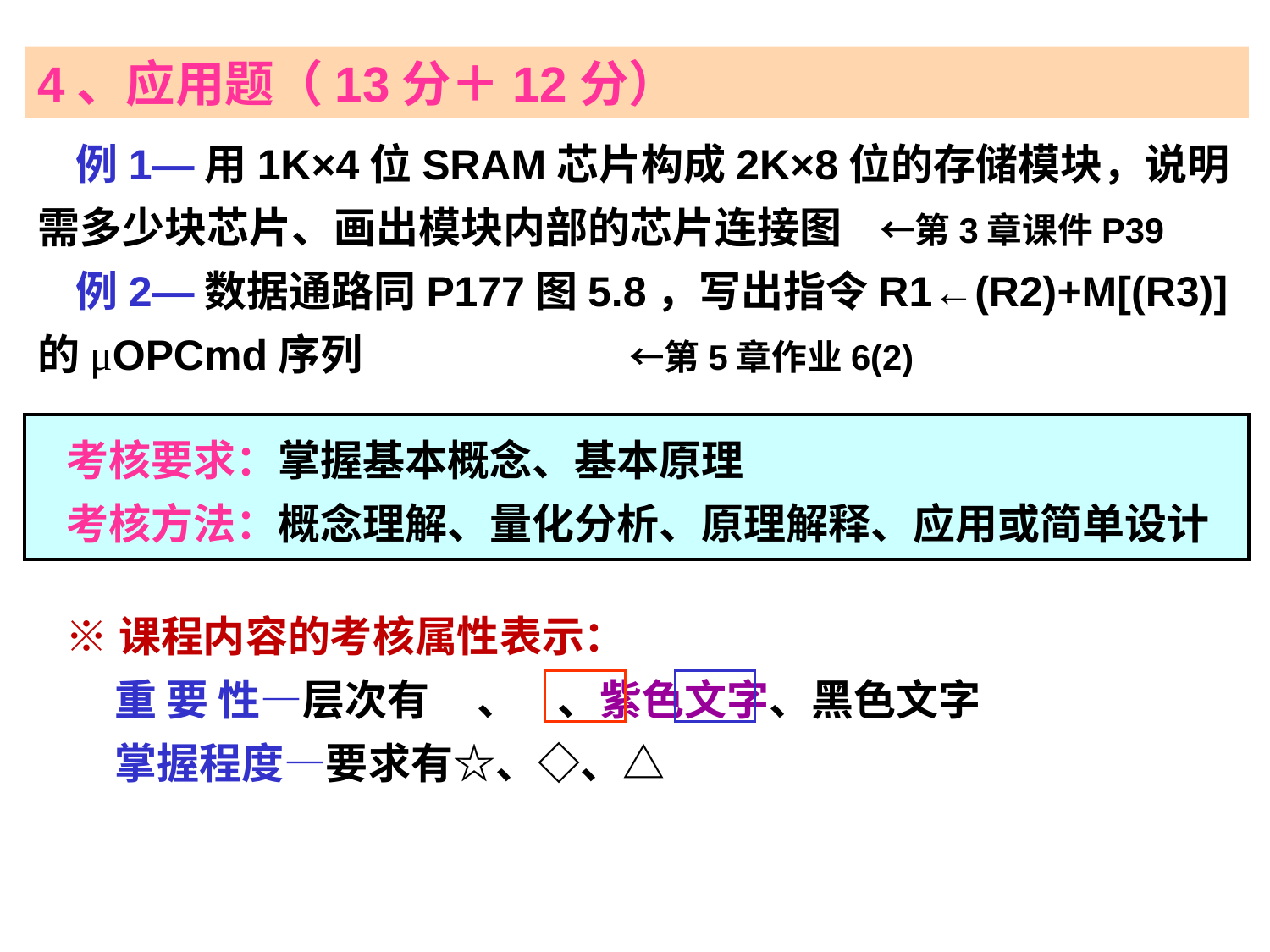

4、应用题（13分＋12分）
   例1—用1K×4位SRAM芯片构成2K×8位的存储模块，说明需多少块芯片、画出模块内部的芯片连接图    ←第3章课件P39
   例2—数据通路同P177图5.8，写出指令R1←(R2)+M[(R3)]的μOPCmd序列                            ←第5章作业6(2)
  考核要求：掌握基本概念、基本原理
  考核方法：概念理解、量化分析、原理解释、应用或简单设计
   ※课程内容的考核属性表示：
       重 要 性—层次有     、    、紫色文字、黑色文字
       掌握程度—要求有☆、◇、△

4